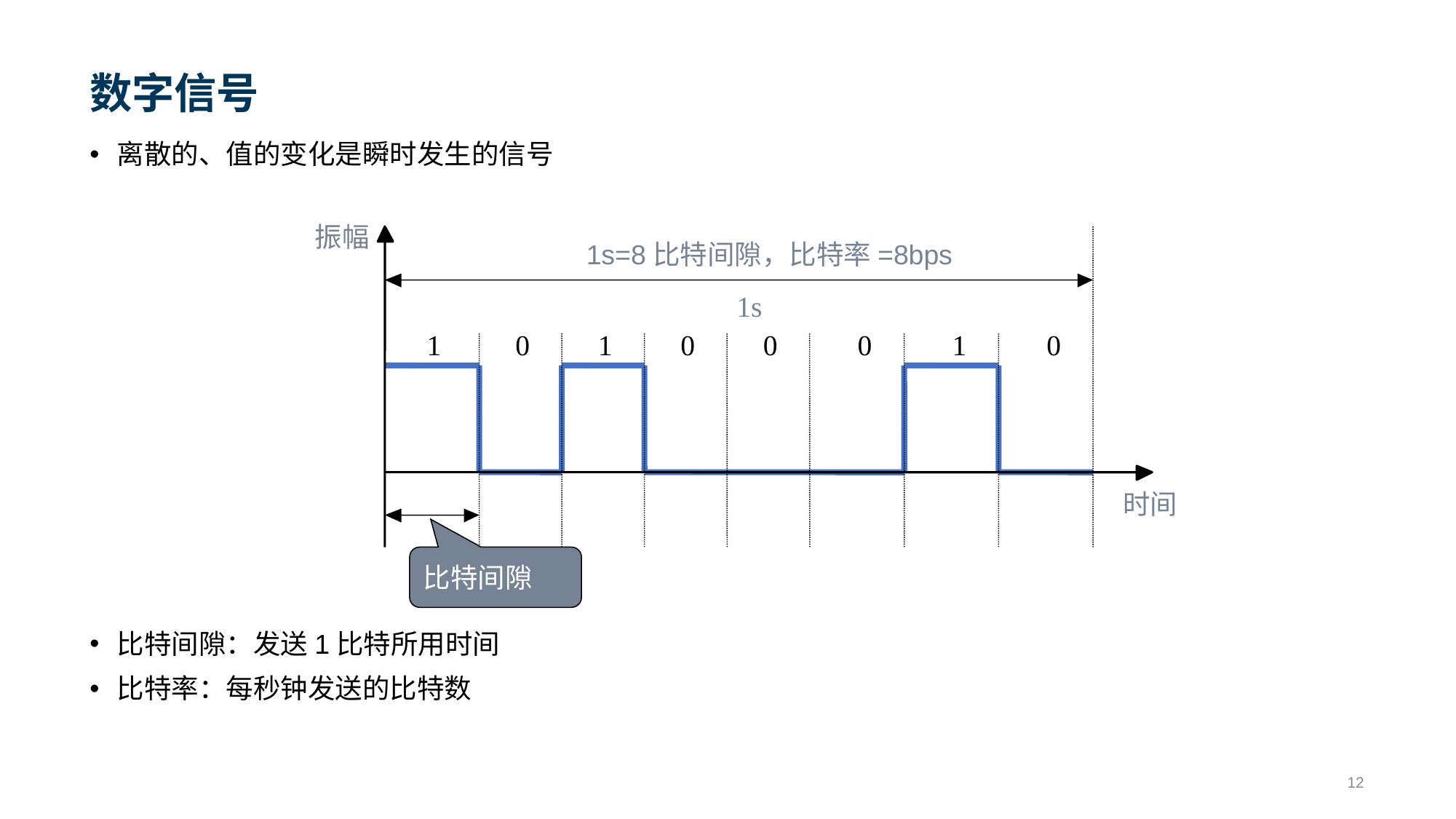

# 数字信号
离散的、值的变化是瞬时发生的信号
振幅

时间

1s=8比特间隙，比特率=8bps

1s
1
0
1
0
0
0
1
0

比特间隙
比特间隙：发送1比特所用时间
比特率：每秒钟发送的比特数
12